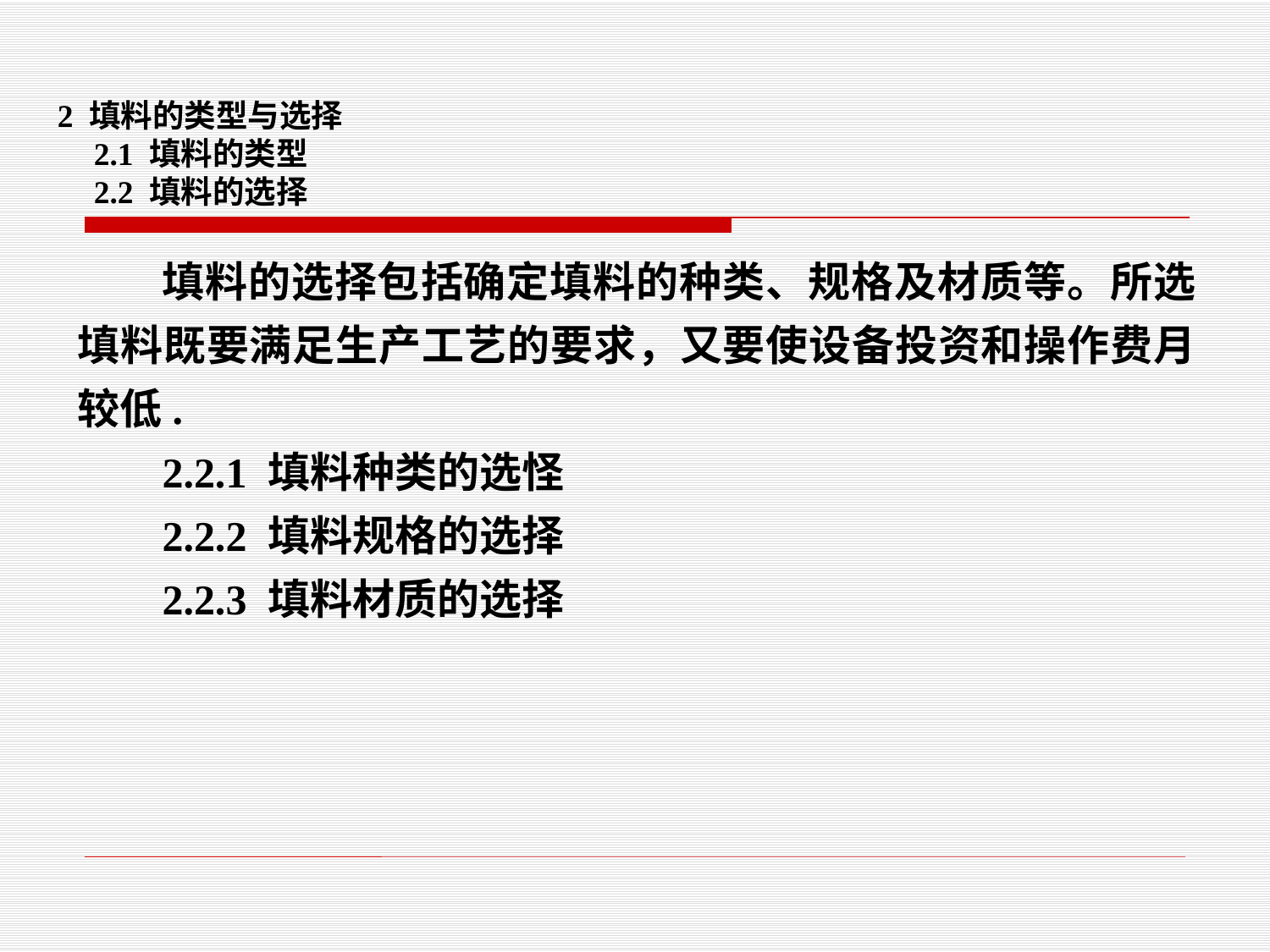

2 填料的类型与选择
    2.1 填料的类型
    2.2 填料的选择
填料的选择包括确定填料的种类、规格及材质等。所选填料既要满足生产工艺的要求，又要使设备投资和操作费月较低.
2.2.1 填料种类的选怪
2.2.2 填料规格的选择
2.2.3 填料材质的选择